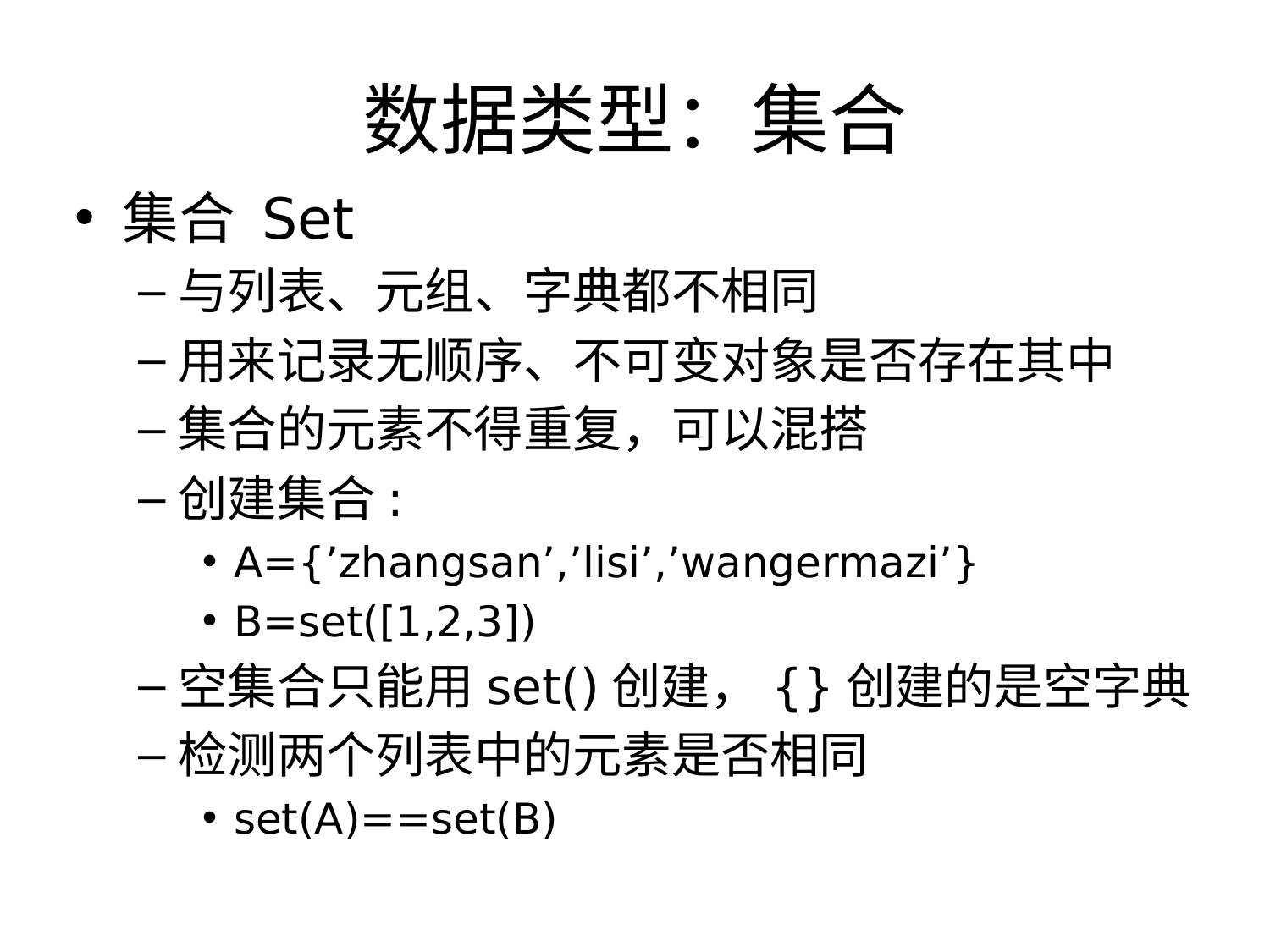

# 数据类型：集合
集合 Set
与列表、元组、字典都不相同
用来记录无顺序、不可变对象是否存在其中
集合的元素不得重复，可以混搭
创建集合:
A={’zhangsan’,’lisi’,’wangermazi’}
B=set([1,2,3])
空集合只能用set()创建，{}创建的是空字典
检测两个列表中的元素是否相同
set(A)==set(B)